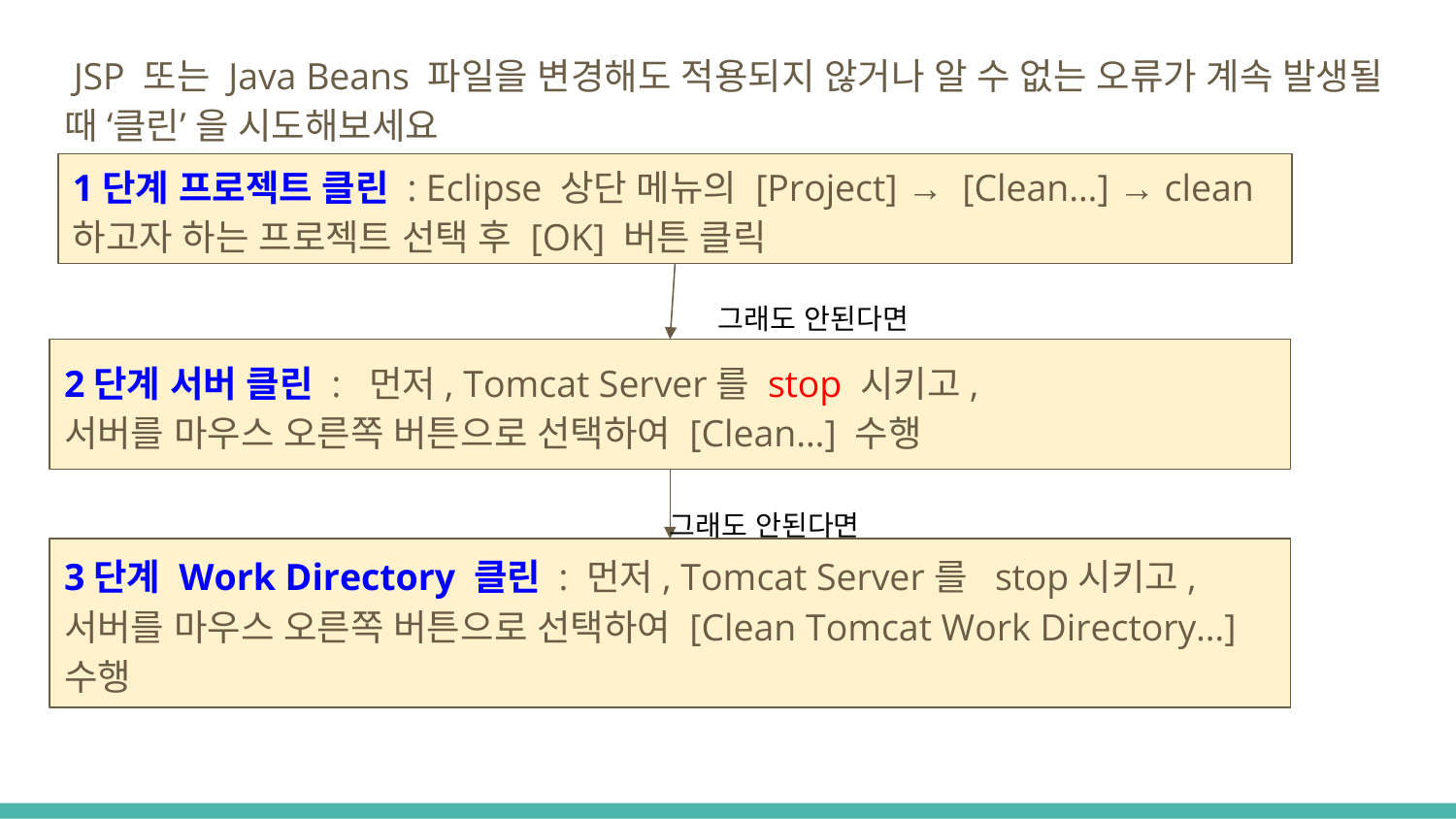

JSP 또는 Java Beans 파일을 변경해도 적용되지 않거나 알 수 없는 오류가 계속 발생될 때 ‘클린’ 을 시도해보세요
1단계 프로젝트 클린 : Eclipse 상단 메뉴의 [Project] →  [Clean…] → clean하고자 하는 프로젝트 선택 후 [OK] 버튼 클릭
그래도 안된다면
2단계 서버 클린 :  먼저, Tomcat Server를 stop 시키고,
서버를 마우스 오른쪽 버튼으로 선택하여 [Clean…] 수행
그래도 안된다면
3단계 Work Directory 클린 : 먼저, Tomcat Server를  stop시키고,
서버를 마우스 오른쪽 버튼으로 선택하여 [Clean Tomcat Work Directory…] 수행